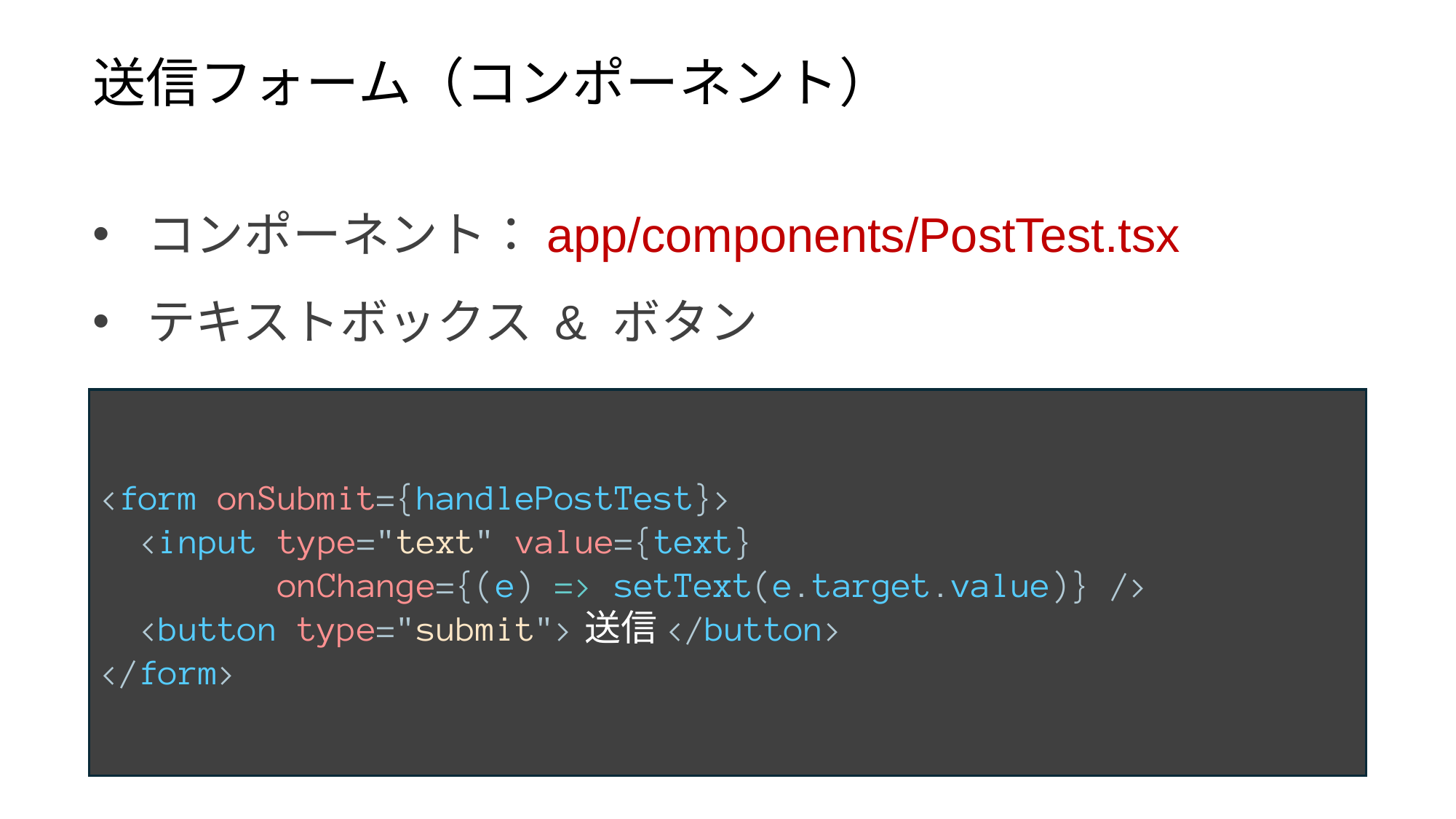

送信フォーム（コンポーネント）
コンポーネント：app/components/PostTest.tsx
テキストボックス & ボタン
<form onSubmit={handlePostTest}>
  <input type="text" value={text}
         onChange={(e) => setText(e.target.value)} />
  <button type="submit">送信</button>
</form>